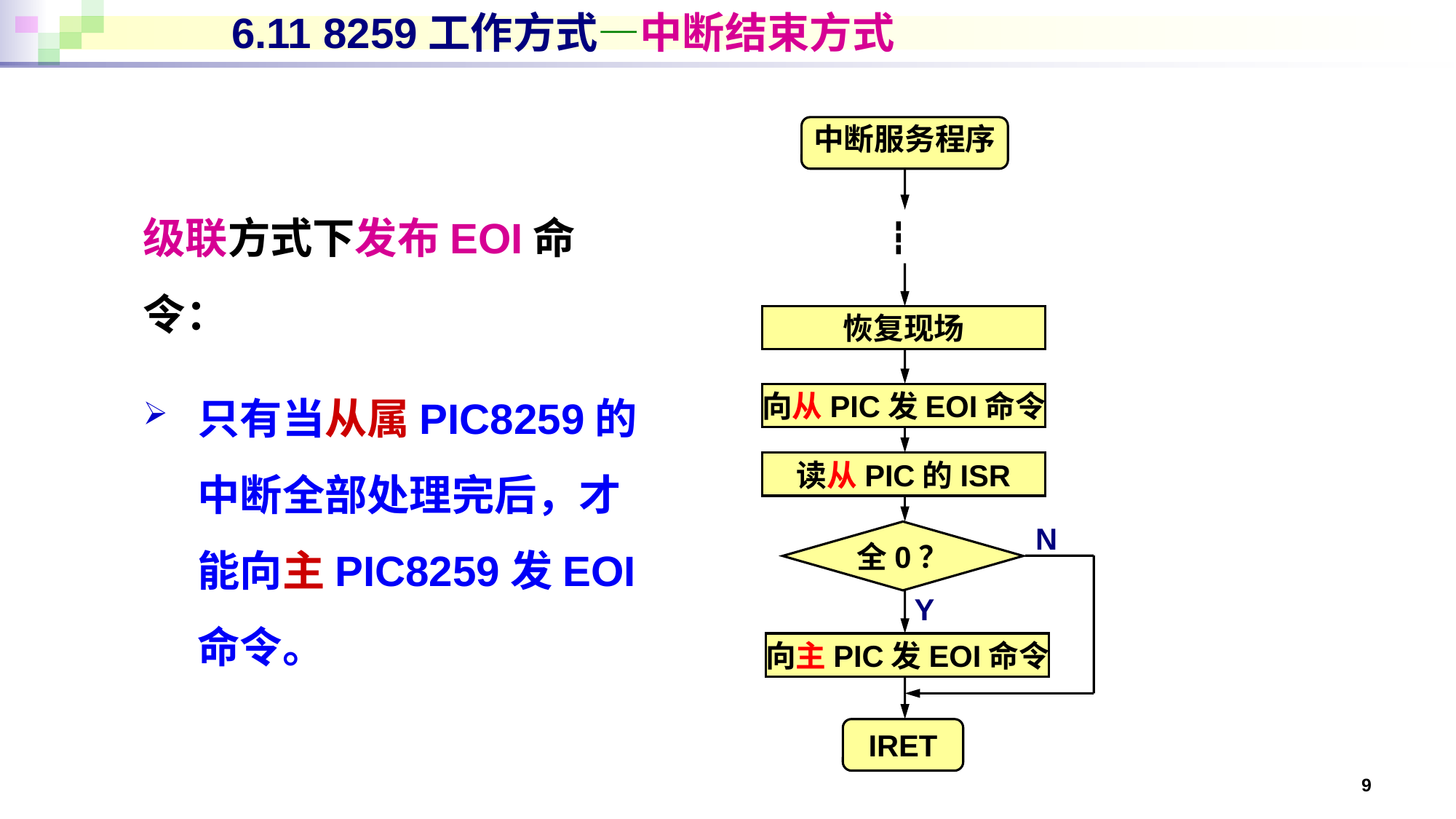

# 6.11 8259工作方式—中断结束方式
中断服务程序

级联方式下发布EOI命令：
只有当从属PIC8259的中断全部处理完后，才能向主PIC8259发EOI命令。
┇

恢复现场

向从PIC发EOI命令

读从PIC的ISR

N
全0？

Y

向主PIC发EOI命令

IRET
9